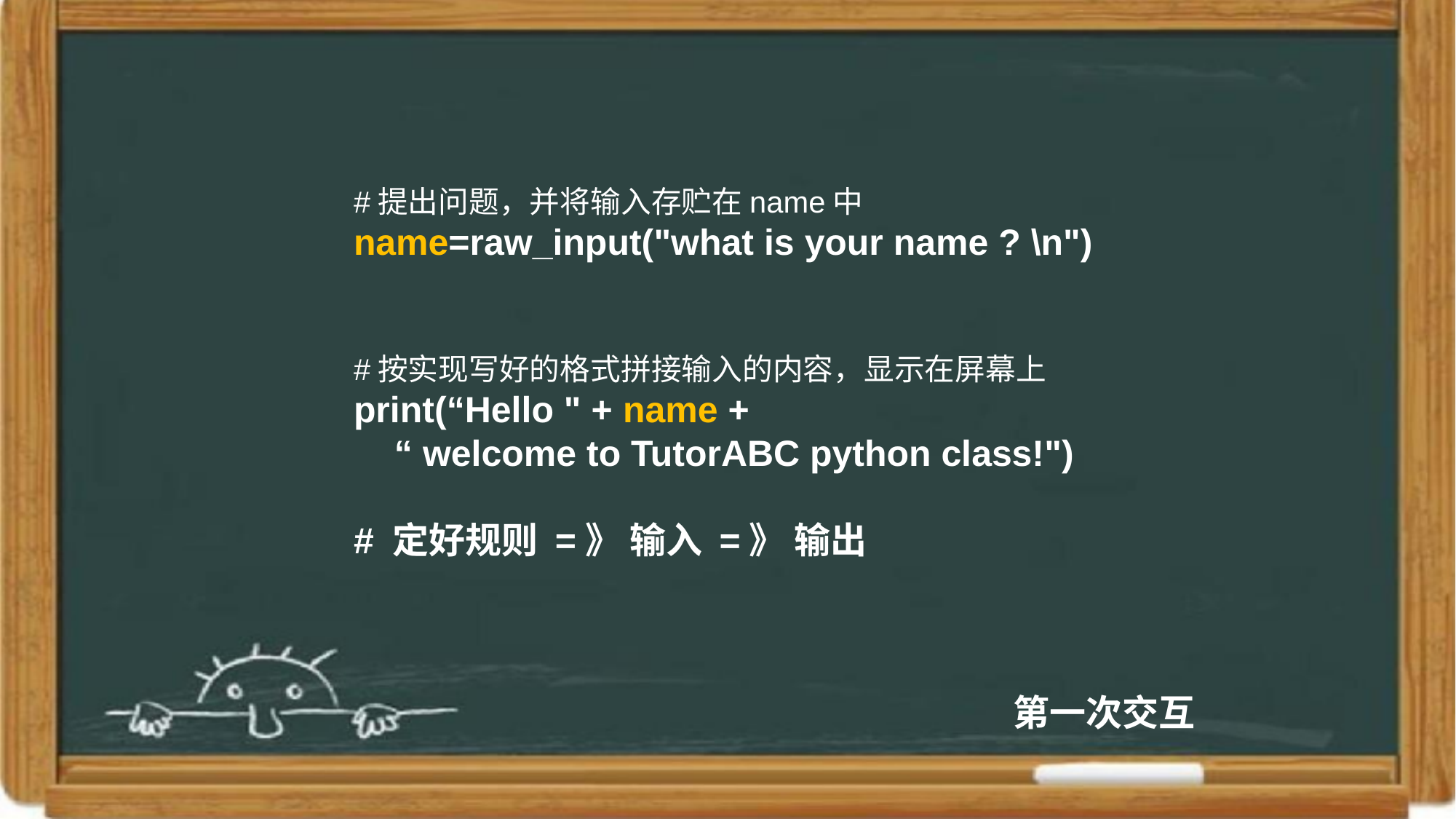

#提出问题，并将输入存贮在name中
name=raw_input("what is your name ? \n")

#按实现写好的格式拼接输入的内容，显示在屏幕上
print(“Hello " + name +
    “ welcome to TutorABC python class!")

# 定好规则 =》 输入 =》 输出
第一次交互